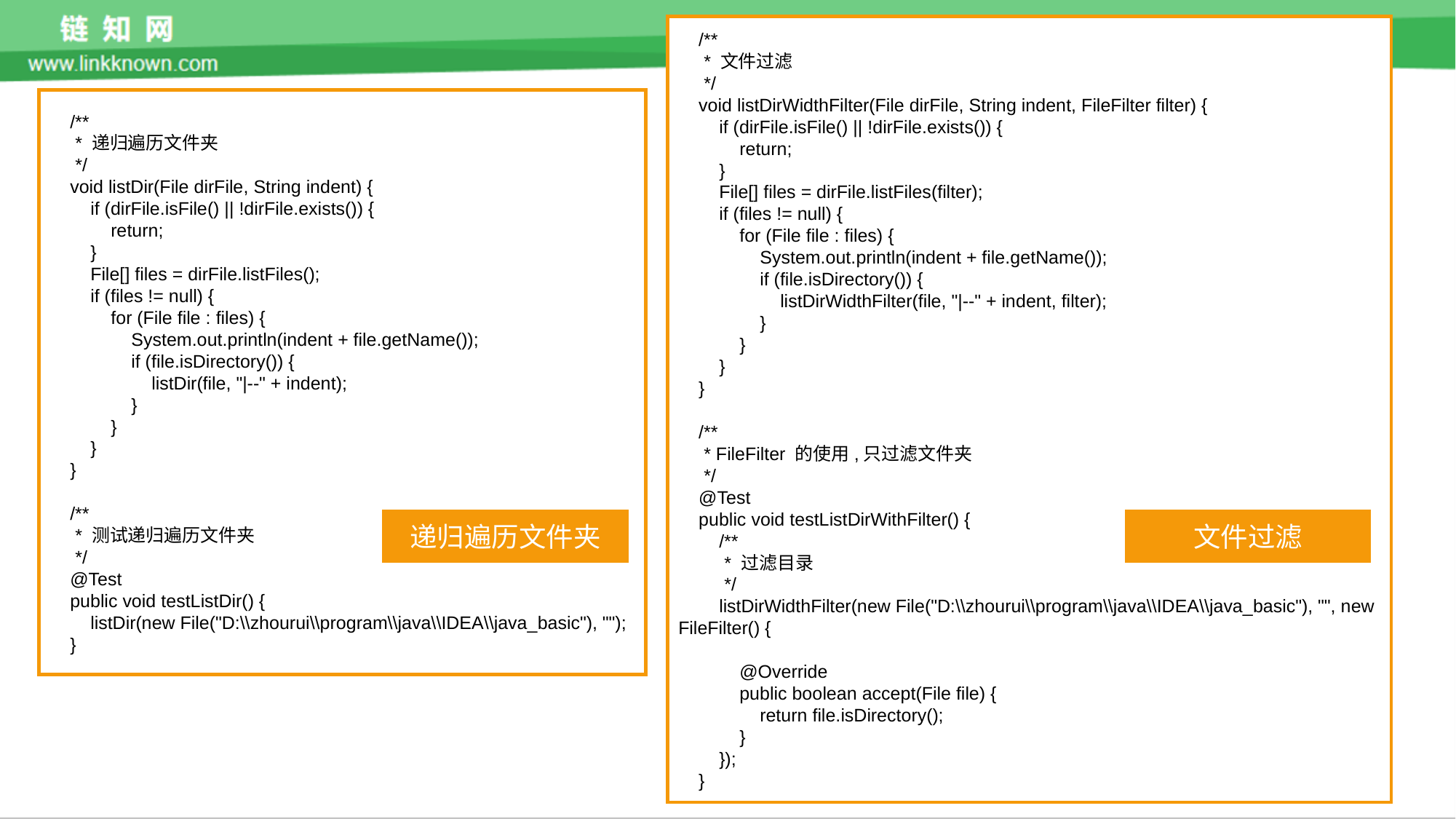

/**
     * 文件过滤
     */
    void listDirWidthFilter(File dirFile, String indent, FileFilter filter) {
        if (dirFile.isFile() || !dirFile.exists()) {
            return;
        }
        File[] files = dirFile.listFiles(filter);
        if (files != null) {
            for (File file : files) {
                System.out.println(indent + file.getName());
                if (file.isDirectory()) {
                    listDirWidthFilter(file, "|--" + indent, filter);
                }
            }
        }
    }

    /**
     * FileFilter 的使用,只过滤文件夹
     */
    @Test
    public void testListDirWithFilter() {
        /**
         * 过滤目录
         */
        listDirWidthFilter(new File("D:\\zhourui\\program\\java\\IDEA\\java_basic"), "", new FileFilter() {

            @Override
            public boolean accept(File file) {
                return file.isDirectory();
            }
        });
    }
    /**
     * 递归遍历文件夹
     */
    void listDir(File dirFile, String indent) {
        if (dirFile.isFile() || !dirFile.exists()) {
            return;
        }
        File[] files = dirFile.listFiles();
        if (files != null) {
            for (File file : files) {
                System.out.println(indent + file.getName());
                if (file.isDirectory()) {
                    listDir(file, "|--" + indent);
                }
            }
        }
    }

    /**
     * 测试递归遍历文件夹
     */
    @Test
    public void testListDir() {
        listDir(new File("D:\\zhourui\\program\\java\\IDEA\\java_basic"), "");
    }
递归遍历文件夹
文件过滤